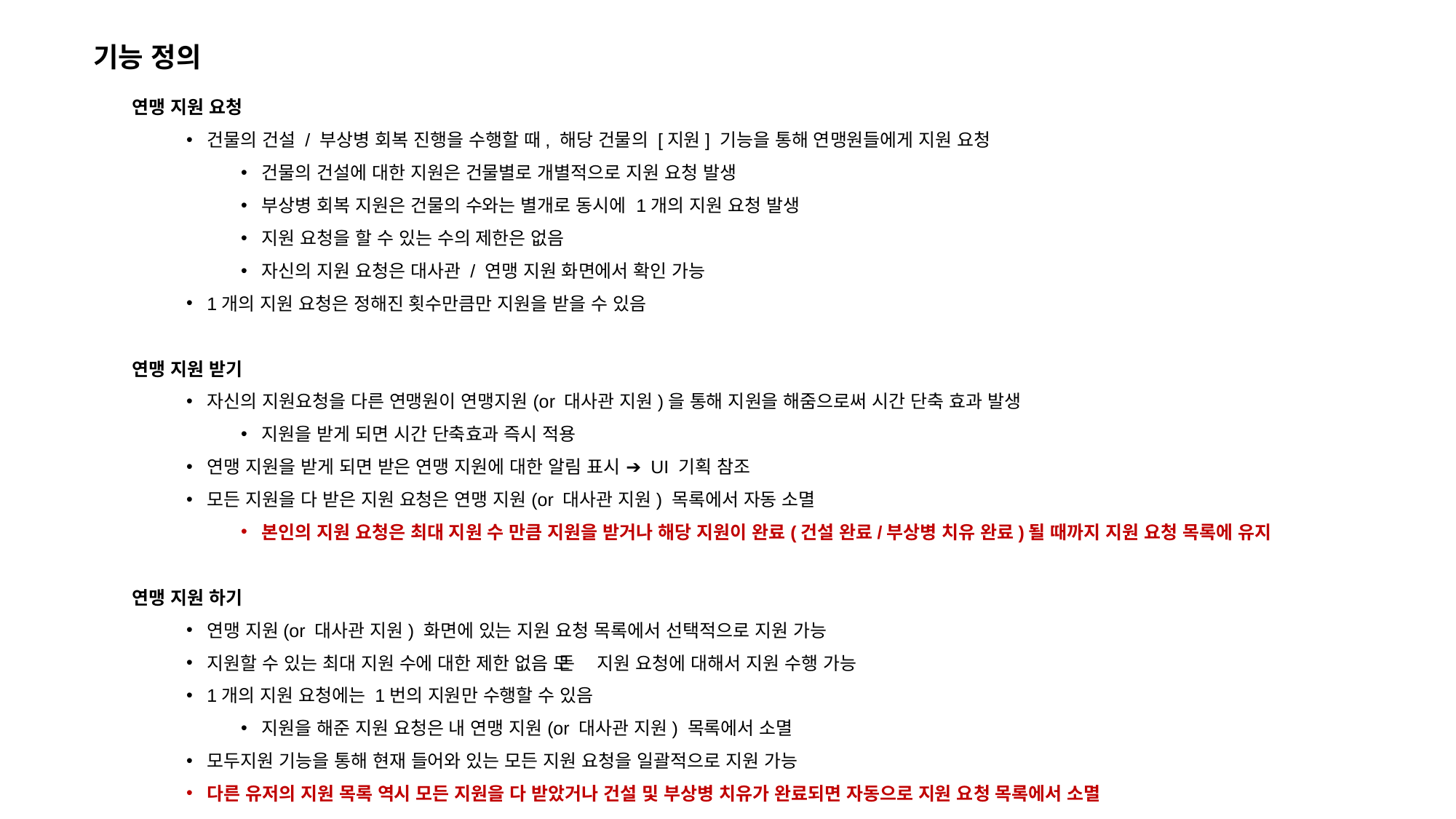

기능 정의
연맹 지원 요청
건물의 건설 / 부상병 회복 진행을 수행할 때, 해당 건물의 [지원] 기능을 통해 연맹원들에게 지원 요청
건물의 건설에 대한 지원은 건물별로 개별적으로 지원 요청 발생
부상병 회복 지원은 건물의 수와는 별개로 동시에 1개의 지원 요청 발생
지원 요청을 할 수 있는 수의 제한은 없음
자신의 지원 요청은 대사관 / 연맹 지원 화면에서 확인 가능
1개의 지원 요청은 정해진 횟수만큼만 지원을 받을 수 있음

연맹 지원 받기
자신의 지원요청을 다른 연맹원이 연맹지원(or 대사관 지원)을 통해 지원을 해줌으로써 시간 단축 효과 발생
지원을 받게 되면 시간 단축효과 즉시 적용
연맹 지원을 받게 되면 받은 연맹 지원에 대한 알림 표시 ➔ UI 기획 참조
모든 지원을 다 받은 지원 요청은 연맹 지원(or 대사관 지원) 목록에서 자동 소멸
본인의 지원 요청은 최대 지원 수 만큼 지원을 받거나 해당 지원이 완료(건설 완료/부상병 치유 완료)될 때까지 지원 요청 목록에 유지

연맹 지원 하기
연맹 지원(or 대사관 지원) 화면에 있는 지원 요청 목록에서 선택적으로 지원 가능
지원할 수 있는 최대 지원 수에 대한 제한 없음 ➔ 모든 지원 요청에 대해서 지원 수행 가능
1개의 지원 요청에는 1번의 지원만 수행할 수 있음
지원을 해준 지원 요청은 내 연맹 지원(or 대사관 지원) 목록에서 소멸
모두지원 기능을 통해 현재 들어와 있는 모든 지원 요청을 일괄적으로 지원 가능
다른 유저의 지원 목록 역시 모든 지원을 다 받았거나 건설 및 부상병 치유가 완료되면 자동으로 지원 요청 목록에서 소멸